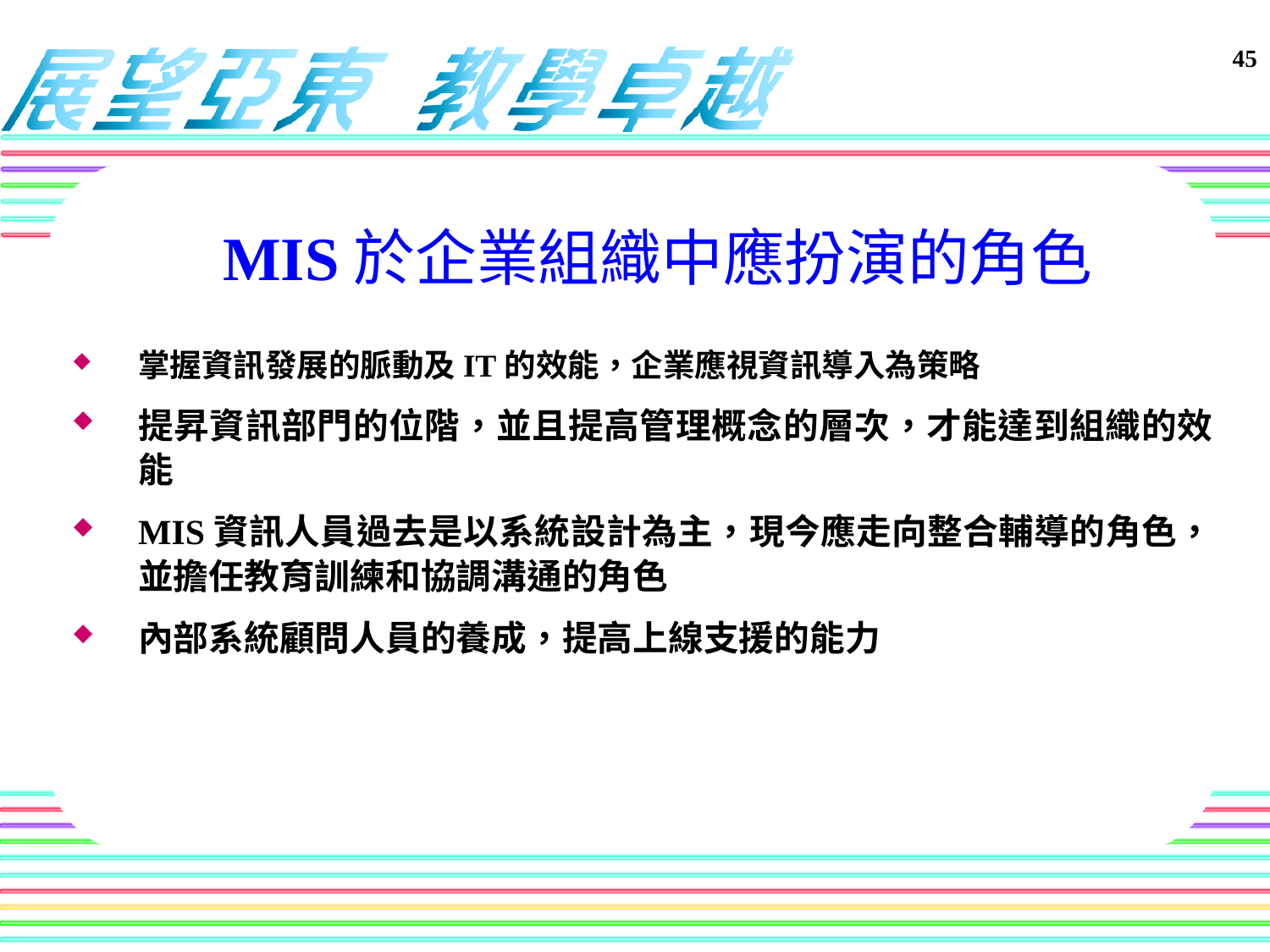

MIS於企業組織中應扮演的角色
掌握資訊發展的脈動及IT的效能，企業應視資訊導入為策略
提昇資訊部門的位階，並且提高管理概念的層次，才能達到組織的效能
MIS資訊人員過去是以系統設計為主，現今應走向整合輔導的角色，並擔任教育訓練和協調溝通的角色
內部系統顧問人員的養成，提高上線支援的能力